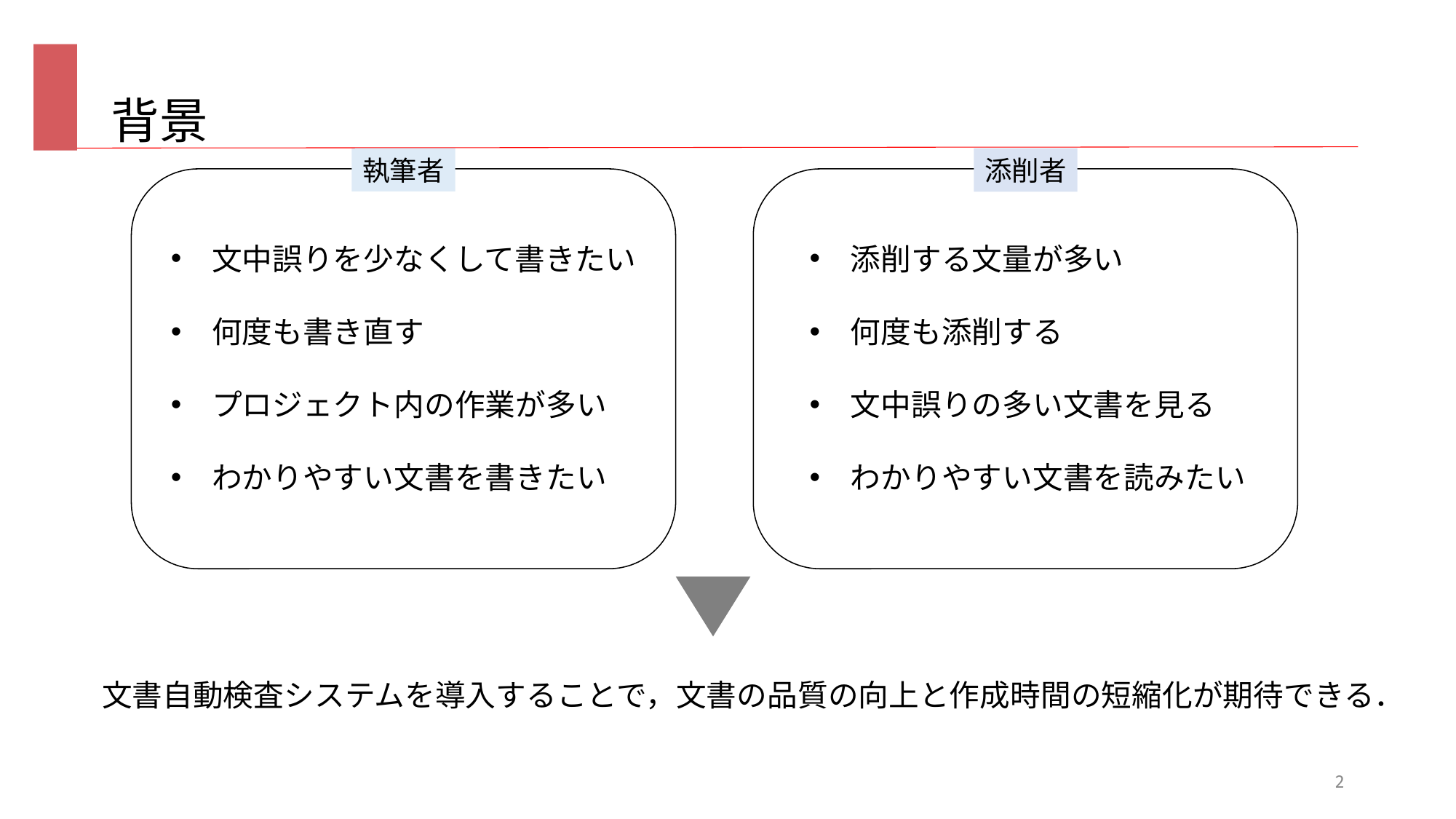

# 背景

執筆者
添削者

文中誤りを少なくして書きたい

何度も書き直す

プロジェクト内の作業が多い

わかりやすい文書を書きたい
添削する文量が多い

何度も添削する

文中誤りの多い文書を見る

わかりやすい文書を読みたい

文書自動検査システムを導入することで，文書の品質の向上と作成時間の短縮化が期待できる．
2